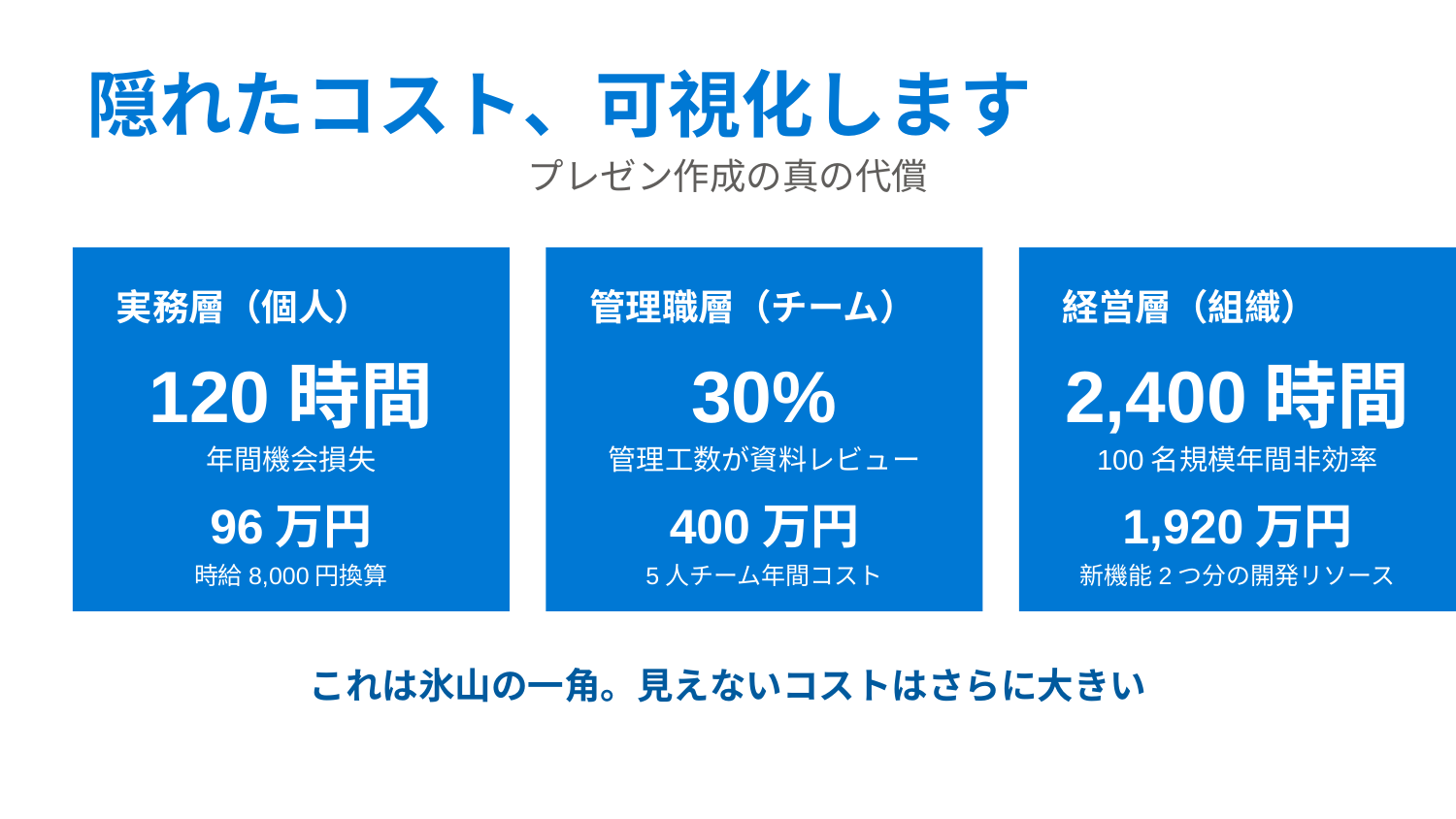

隠れたコスト、可視化します
プレゼン作成の真の代償

実務層（個人）
管理職層（チーム）
経営層（組織）
120時間
30%
2,400時間
年間機会損失
管理工数が資料レビュー
100名規模年間非効率
96万円
400万円
1,920万円
時給8,000円換算
5人チーム年間コスト
新機能2つ分の開発リソース
これは氷山の一角。見えないコストはさらに大きい